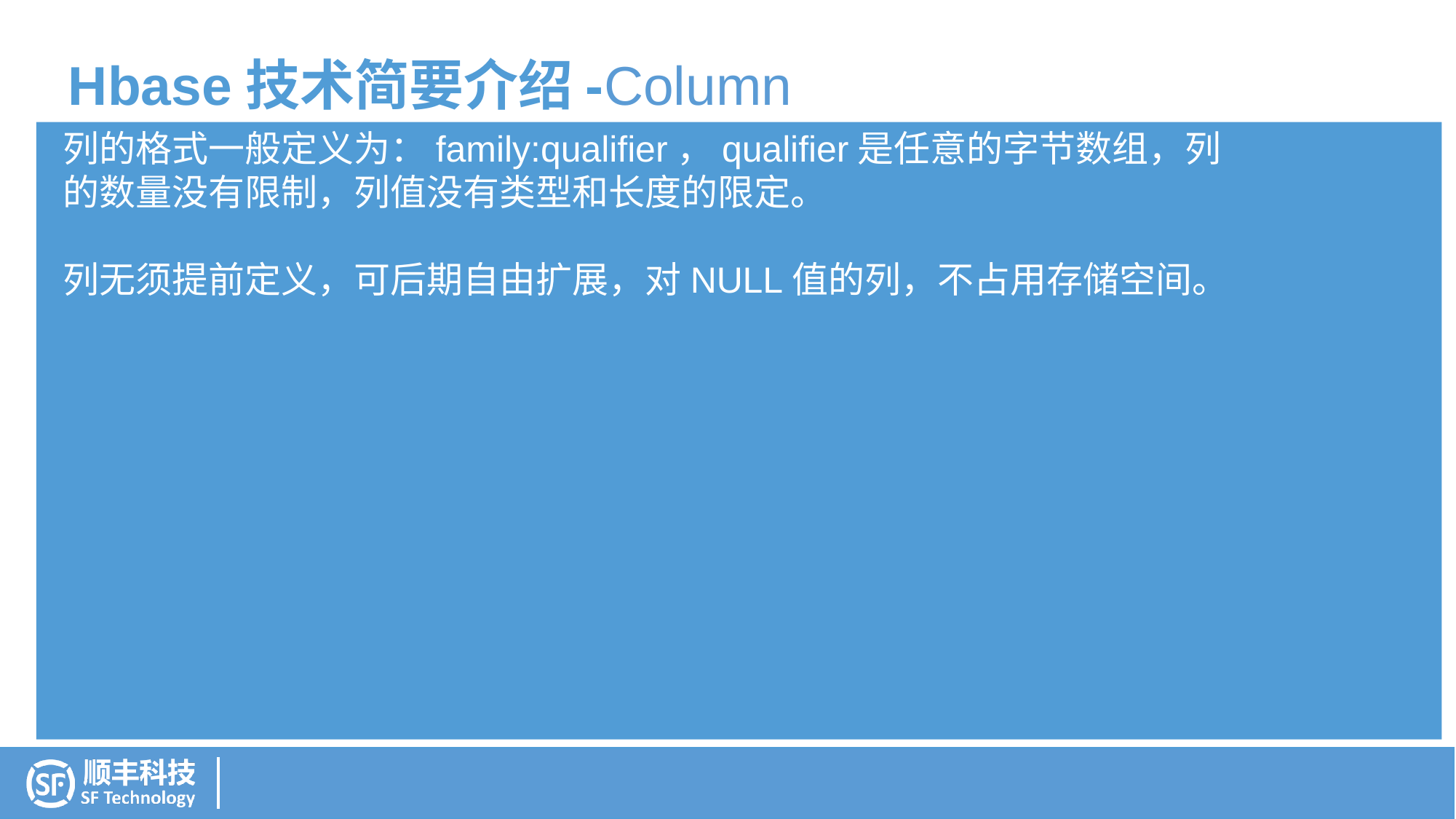

Hbase技术简要介绍-Column
列的格式一般定义为：family:qualifier，qualifier是任意的字节数组，列的数量没有限制，列值没有类型和长度的限定。

列无须提前定义，可后期自由扩展，对NULL值的列，不占用存储空间。